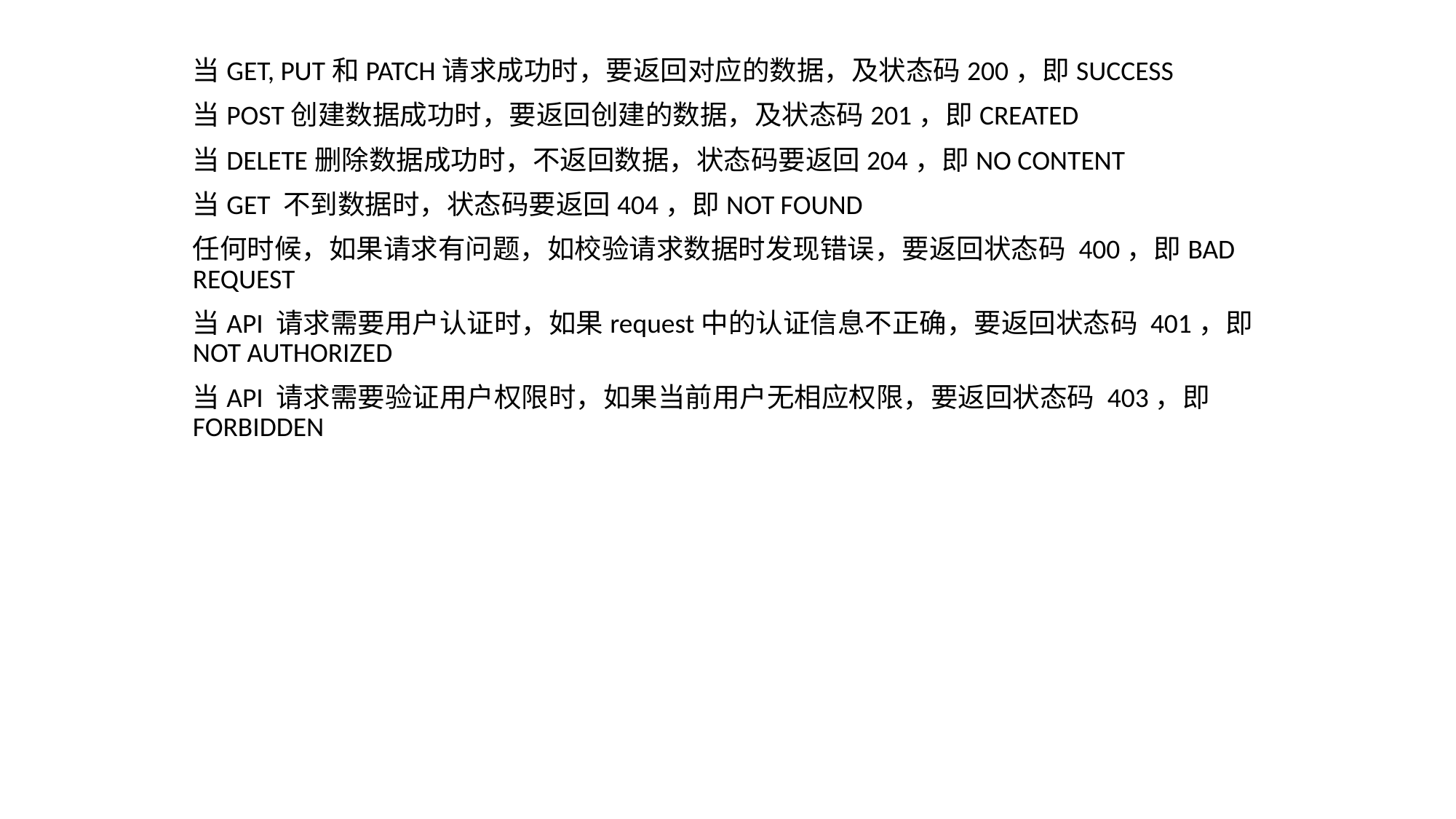

当GET, PUT和PATCH请求成功时，要返回对应的数据，及状态码200，即SUCCESS
当POST创建数据成功时，要返回创建的数据，及状态码201，即CREATED
当DELETE删除数据成功时，不返回数据，状态码要返回204，即NO CONTENT
当GET 不到数据时，状态码要返回404，即NOT FOUND
任何时候，如果请求有问题，如校验请求数据时发现错误，要返回状态码 400，即BAD REQUEST
当API 请求需要用户认证时，如果request中的认证信息不正确，要返回状态码 401，即NOT AUTHORIZED
当API 请求需要验证用户权限时，如果当前用户无相应权限，要返回状态码 403，即FORBIDDEN